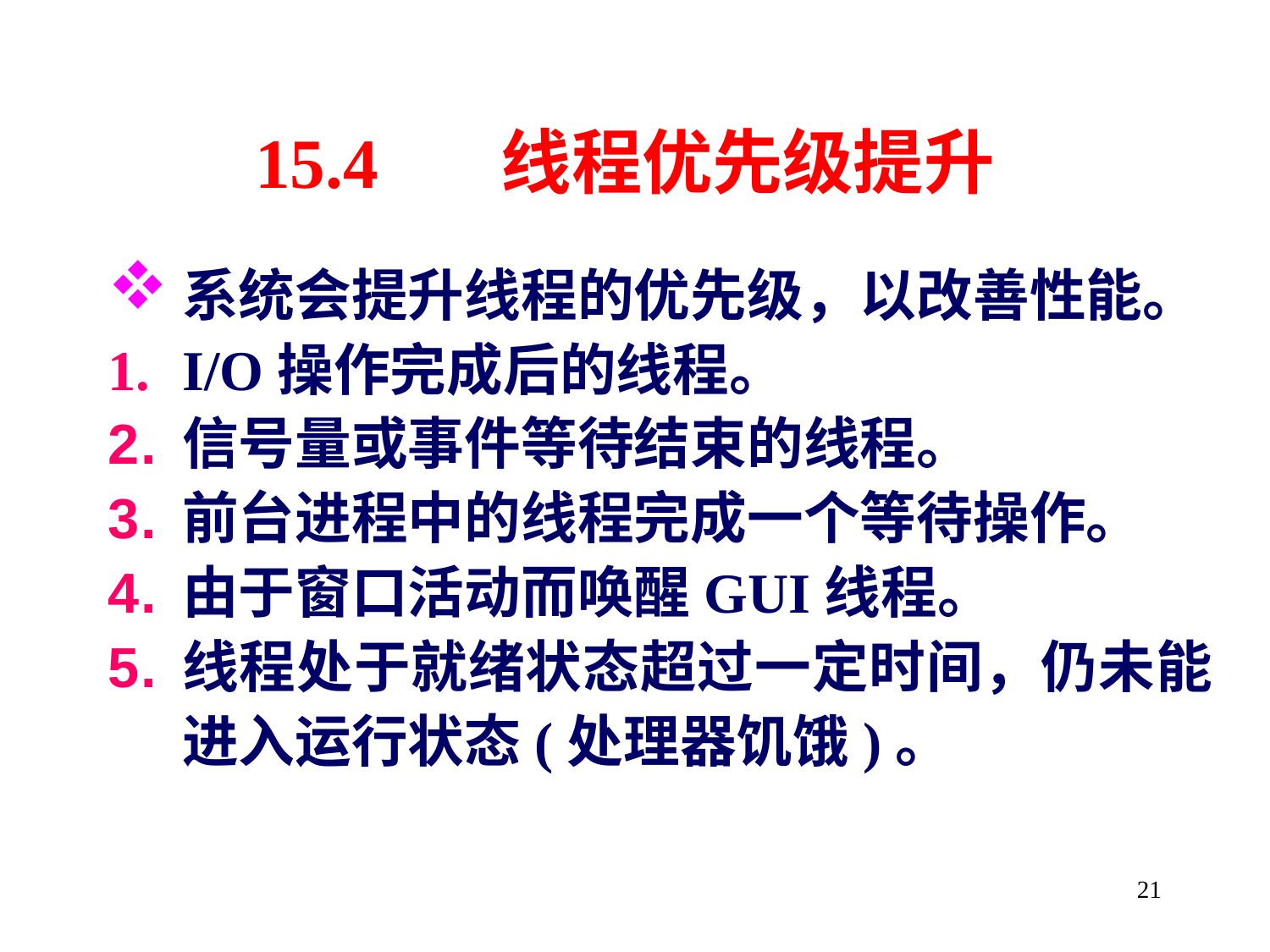

# 15.4      线程优先级提升
系统会提升线程的优先级，以改善性能。
I/O操作完成后的线程。
信号量或事件等待结束的线程。
前台进程中的线程完成一个等待操作。
由于窗口活动而唤醒GUI线程。
线程处于就绪状态超过一定时间，仍未能进入运行状态(处理器饥饿)。
21